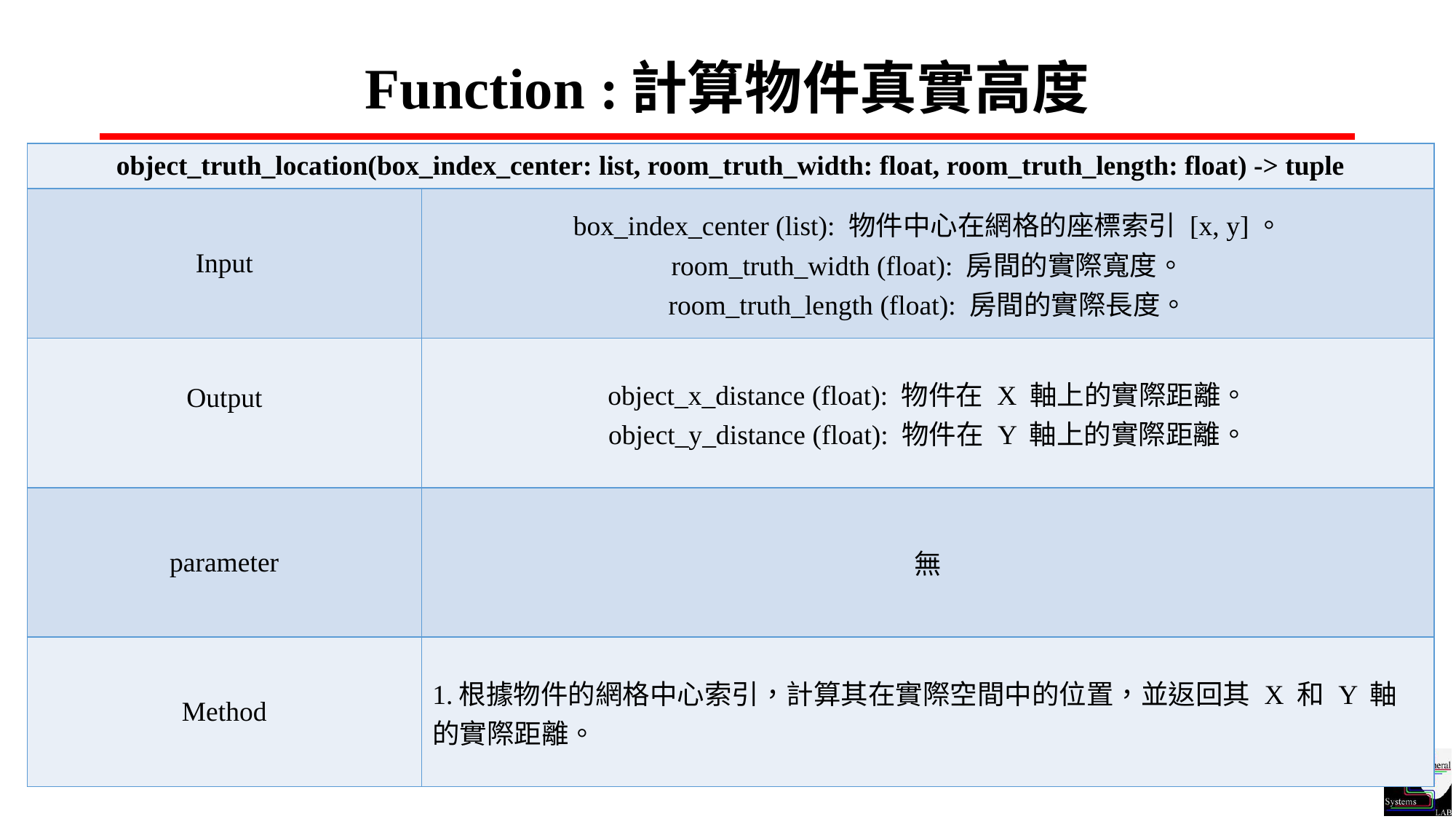

# Function :計算物件真實高度
| object\_truth\_location(box\_index\_center: list, room\_truth\_width: float, room\_truth\_length: float) -> tuple |  |
| --- | --- |
| Input | box\_index\_center (list): 物件中心在網格的座標索引 [x, y]。 room\_truth\_width (float): 房間的實際寬度。 room\_truth\_length (float): 房間的實際長度。 |
| Output | object\_x\_distance (float): 物件在 X 軸上的實際距離。 object\_y\_distance (float): 物件在 Y 軸上的實際距離。 |
| parameter | 無 |
| Method | 1.根據物件的網格中心索引，計算其在實際空間中的位置，並返回其 X 和 Y 軸的實際距離。 |